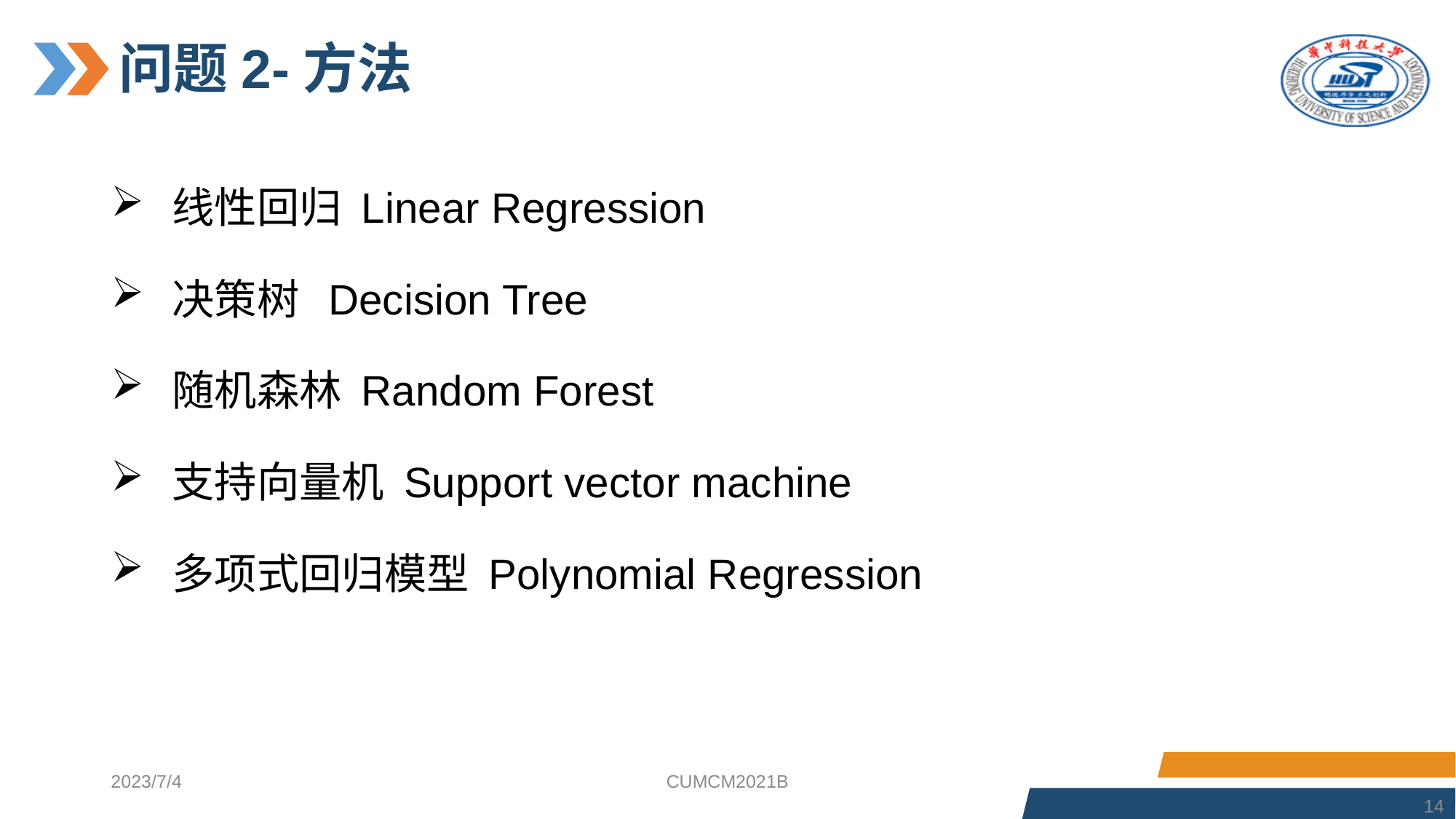

# 问题2-方法
线性回归 Linear Regression
决策树  Decision Tree
随机森林 Random Forest
支持向量机 Support vector machine
多项式回归模型 Polynomial Regression

2023/7/4
CUMCM2021B
14